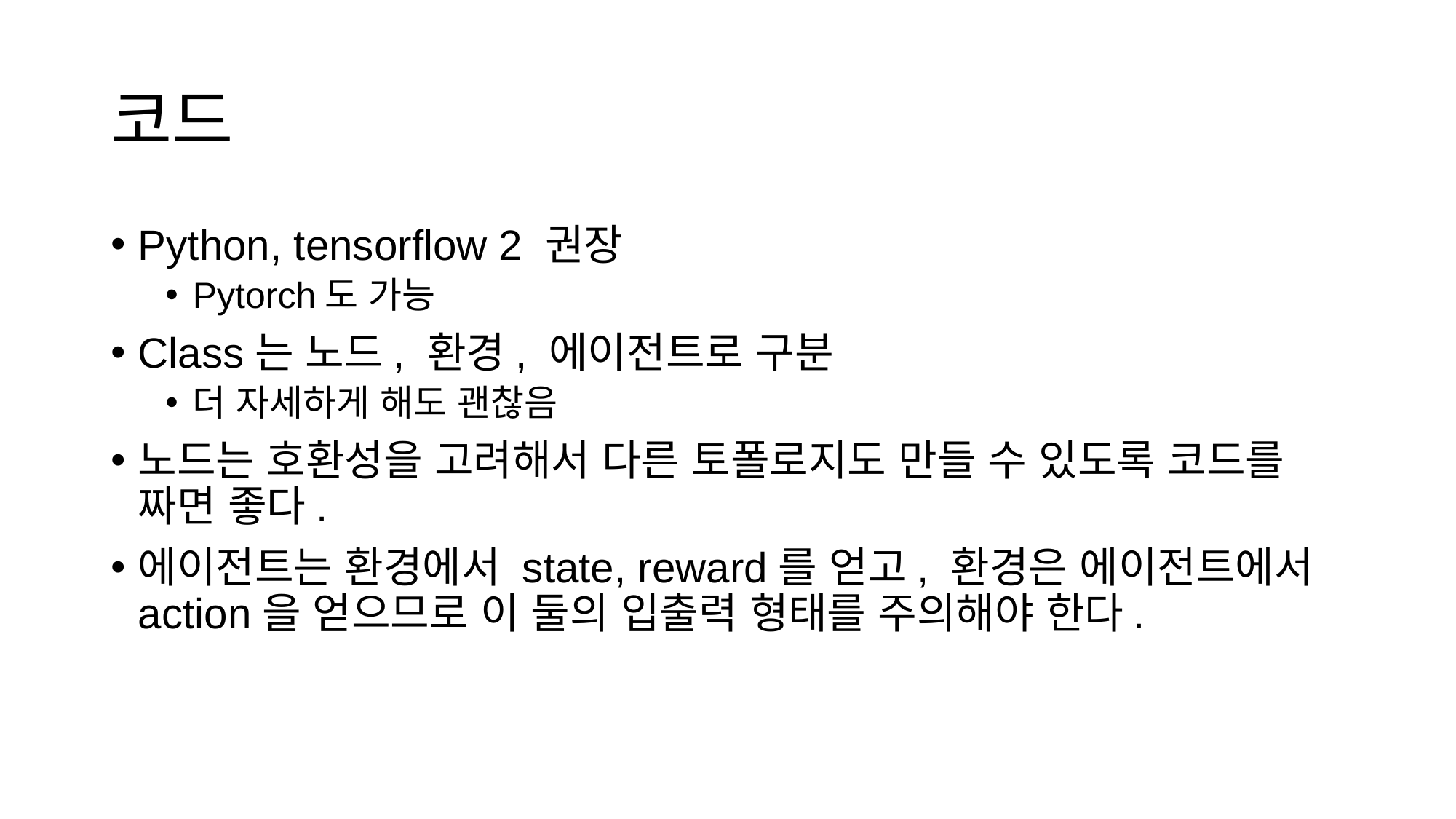

# 코드
Python, tensorflow 2 권장
Pytorch도 가능
Class는 노드, 환경, 에이전트로 구분
더 자세하게 해도 괜찮음
노드는 호환성을 고려해서 다른 토폴로지도 만들 수 있도록 코드를 짜면 좋다.
에이전트는 환경에서 state, reward를 얻고, 환경은 에이전트에서 action을 얻으므로 이 둘의 입출력 형태를 주의해야 한다.